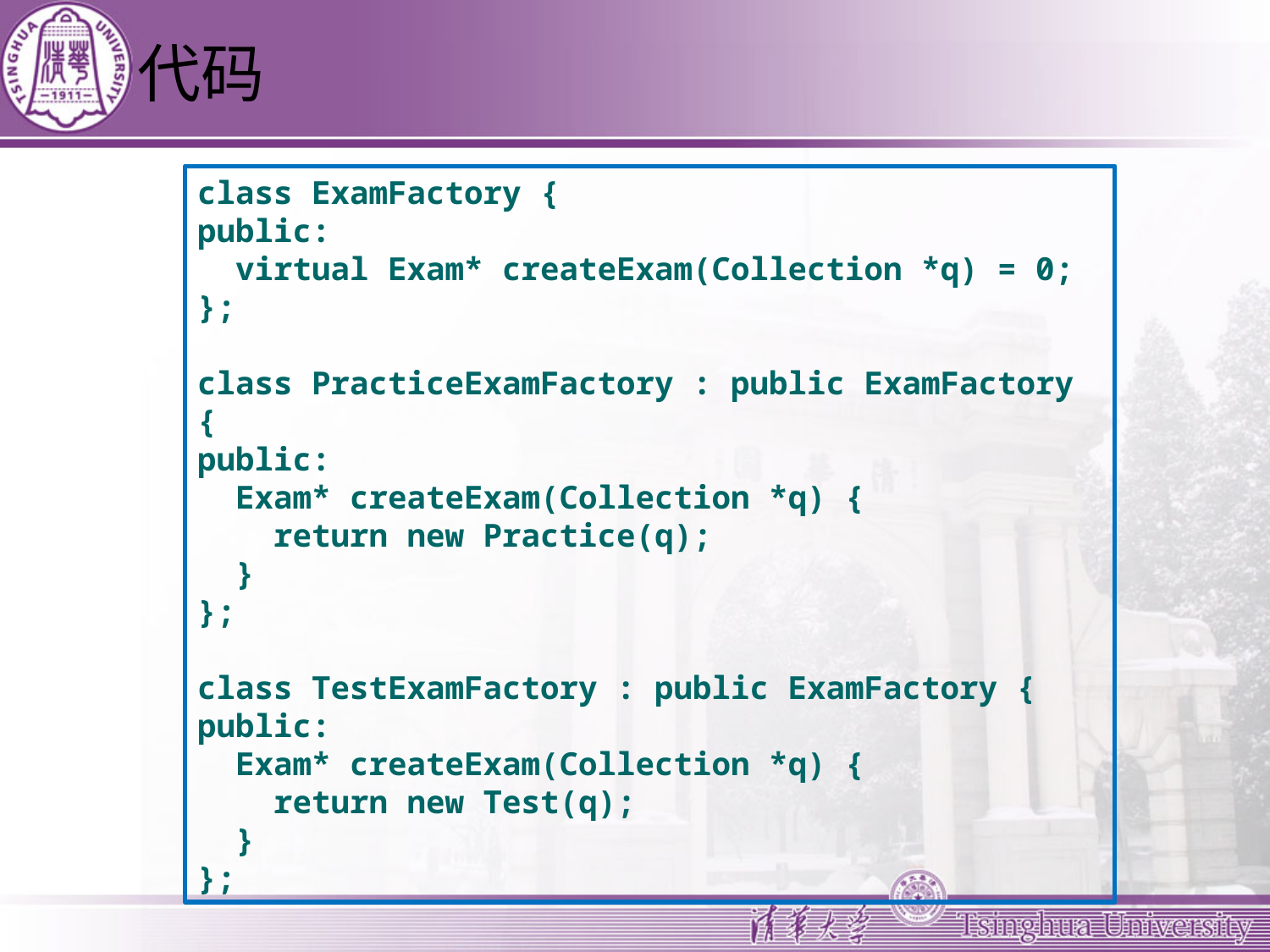

# 代码
class ExamFactory {
public:
  virtual Exam* createExam(Collection *q) = 0;
};

class PracticeExamFactory : public ExamFactory {
public:
  Exam* createExam(Collection *q) {
    return new Practice(q);
  }
};

class TestExamFactory : public ExamFactory {
public:
  Exam* createExam(Collection *q) {
    return new Test(q);
  }
};